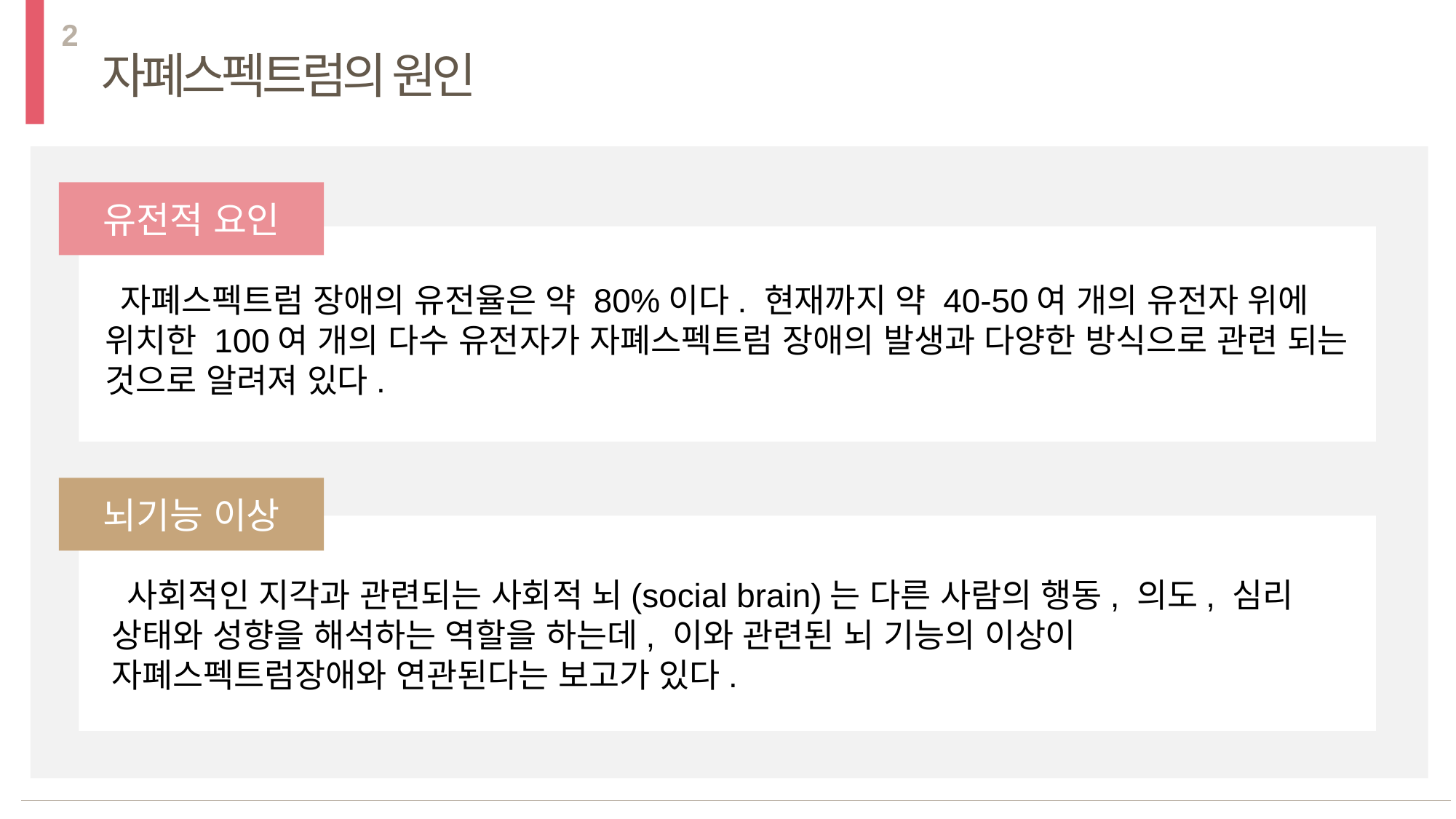

2
자폐스펙트럼의 원인

유전적 요인

 자폐스펙트럼 장애의 유전율은 약 80%이다. 현재까지 약 40-50여 개의 유전자 위에
위치한 100여 개의 다수 유전자가 자폐스펙트럼 장애의 발생과 다양한 방식으로 관련 되는 것으로 알려져 있다.
뇌기능 이상

 사회적인 지각과 관련되는 사회적 뇌(social brain)는 다른 사람의 행동, 의도, 심리 상태와 성향을 해석하는 역할을 하는데, 이와 관련된 뇌 기능의 이상이 자폐스펙트럼장애와 연관된다는 보고가 있다.